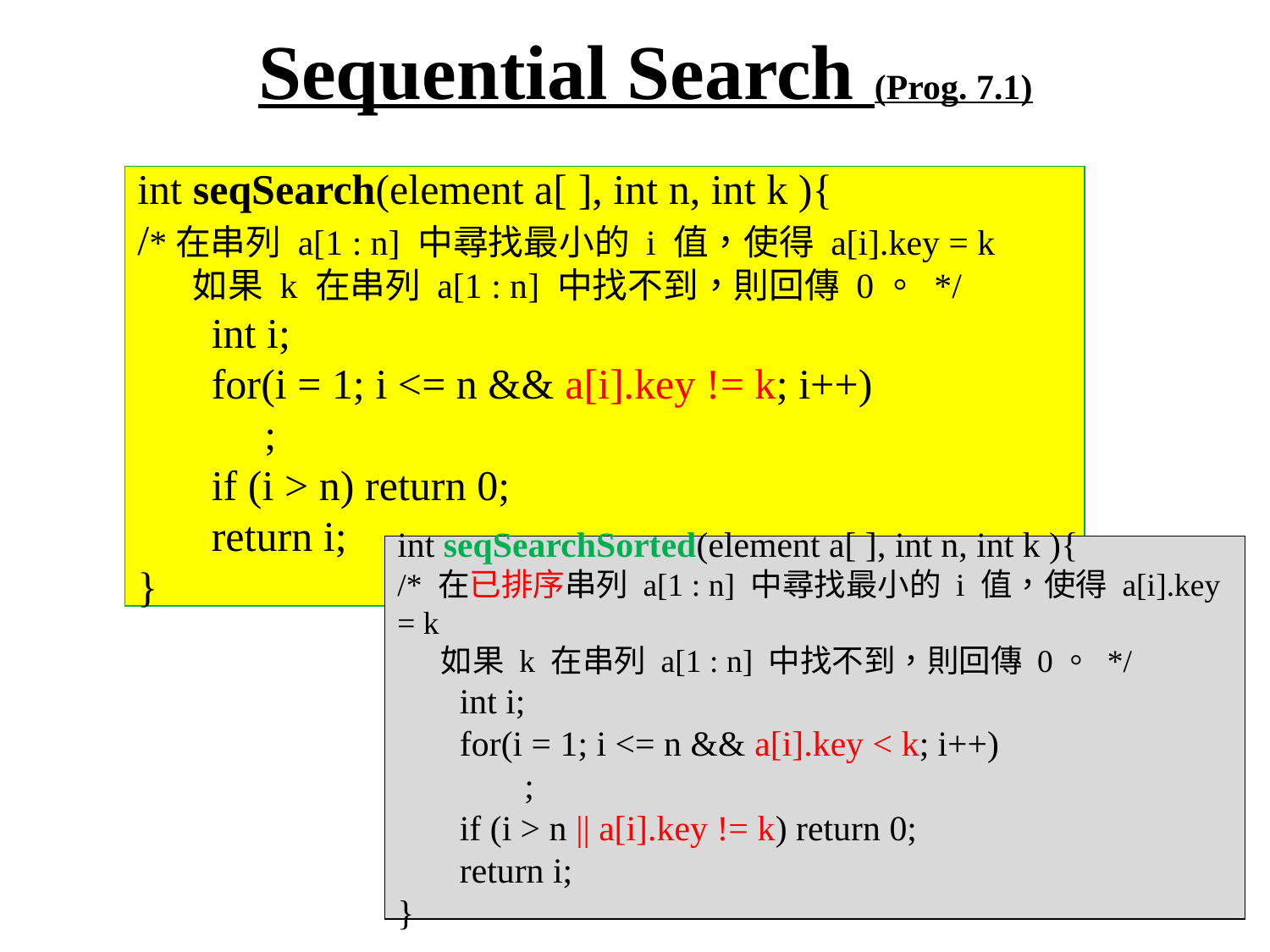

Sequential Search (Prog. 7.1)
int seqSearch(element a[ ], int n, int k ){
/*在串列 a[1 : n] 中尋找最小的 i 值，使得 a[i].key = k
      如果 k 在串列 a[1 : n] 中找不到，則回傳 0。 */
       int i;
       for(i = 1; i <= n && a[i].key != k; i++)
	;
       if (i > n) return 0;
       return i;
}
int seqSearchSorted(element a[ ], int n, int k ){
/* 在已排序串列 a[1 : n] 中尋找最小的 i 值，使得 a[i].key = k
     如果 k 在串列 a[1 : n] 中找不到，則回傳 0。 */
       int i;
       for(i = 1; i <= n && a[i].key < k; i++)
	;
       if (i > n || a[i].key != k) return 0;
       return i;
}
9